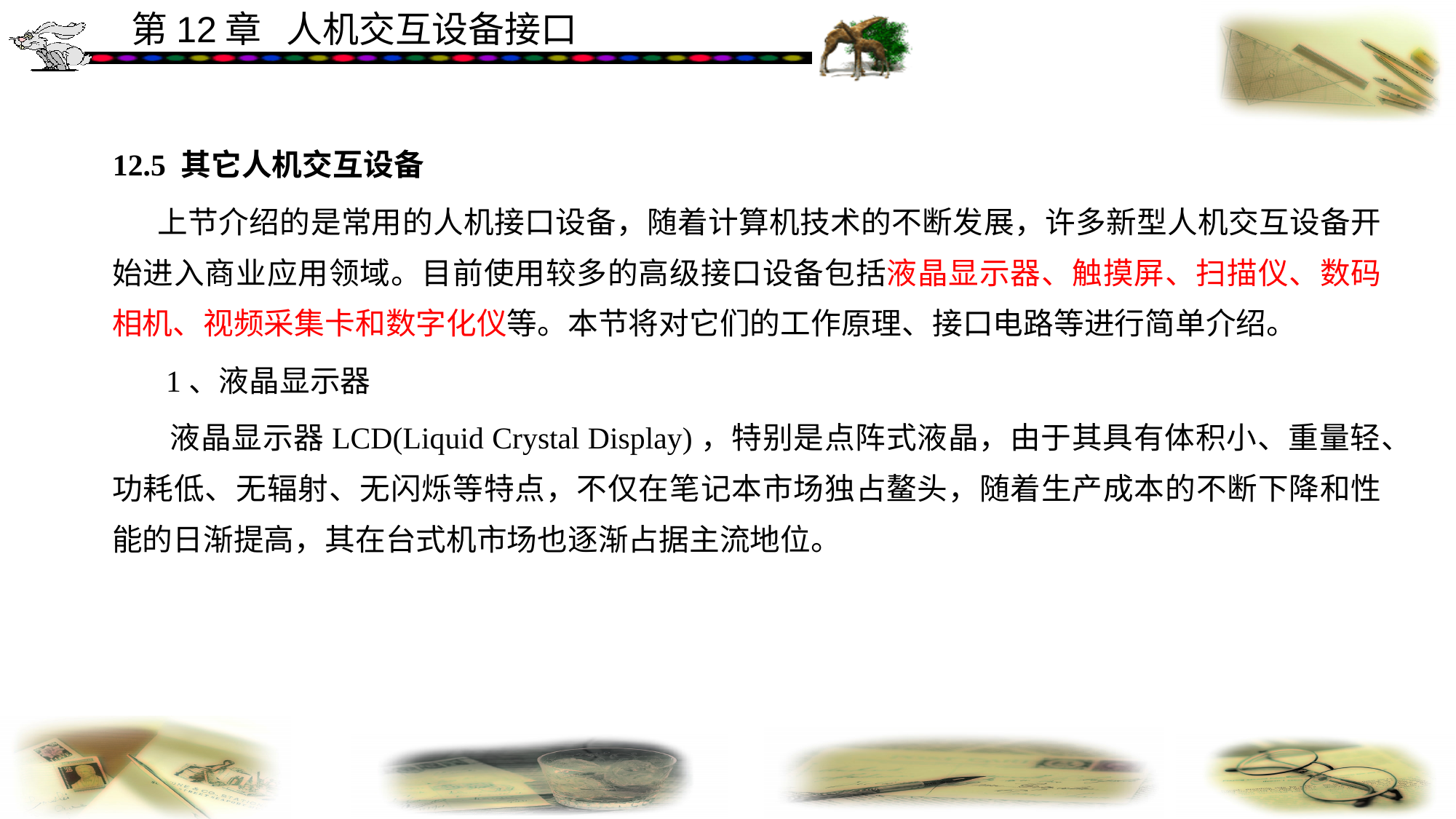

12.5 其它人机交互设备
            上节介绍的是常用的人机接口设备，随着计算机技术的不断发展，许多新型人机交互设备开始进入商业应用领域。目前使用较多的高级接口设备包括液晶显示器、触摸屏、扫描仪、数码相机、视频采集卡和数字化仪等。本节将对它们的工作原理、接口电路等进行简单介绍。
             1、液晶显示器
             液晶显示器LCD(Liquid Crystal Display)，特别是点阵式液晶，由于其具有体积小、重量轻、功耗低、无辐射、无闪烁等特点，不仅在笔记本市场独占鳌头，随着生产成本的不断下降和性能的日渐提高，其在台式机市场也逐渐占据主流地位。